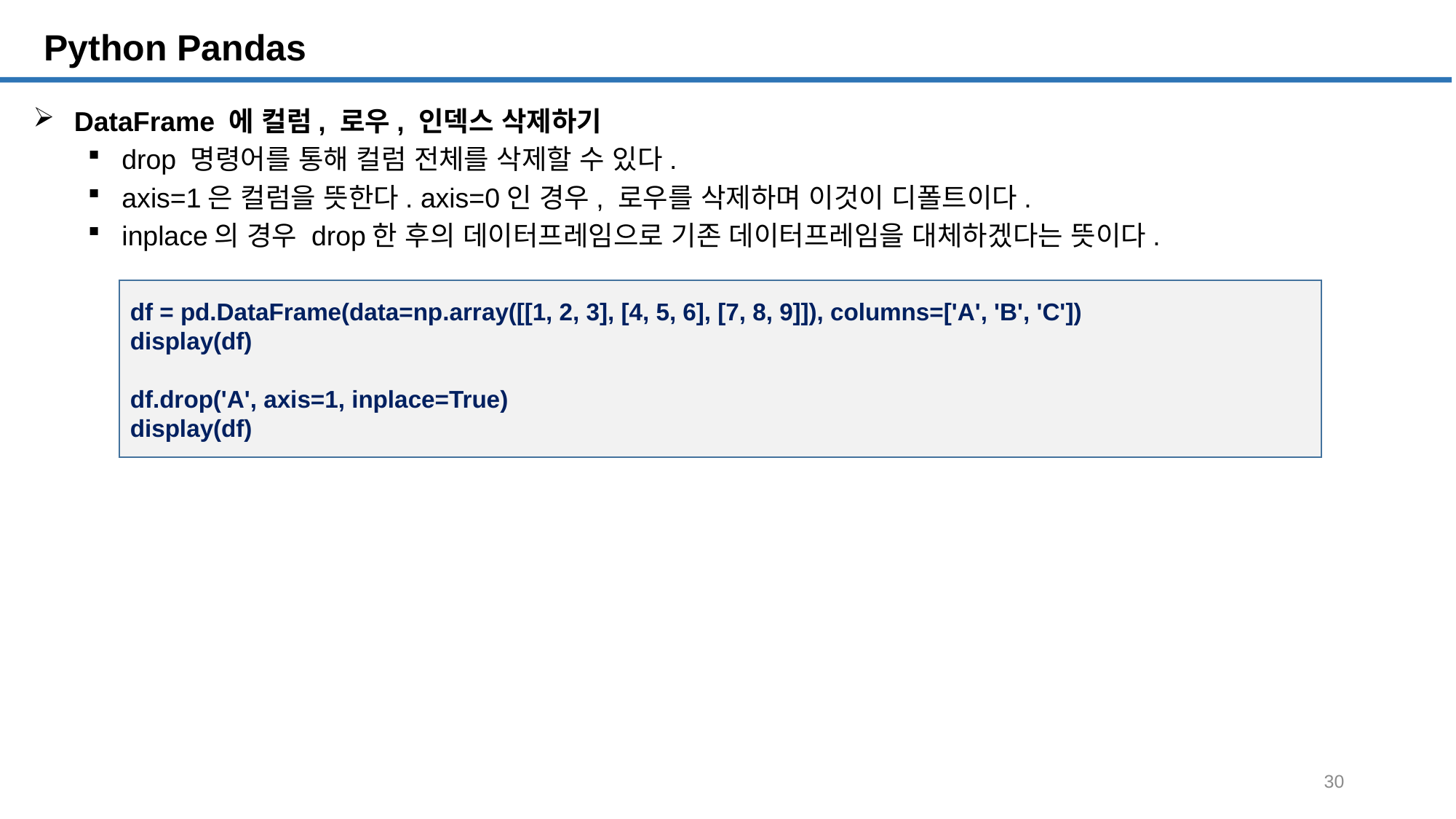

SQL 튜닝 개요
# Python Pandas

DataFrame 에 컬럼, 로우, 인덱스 삭제하기
drop 명령어를 통해 컬럼 전체를 삭제할 수 있다.
axis=1은 컬럼을 뜻한다. axis=0인 경우, 로우를 삭제하며 이것이 디폴트이다.
inplace의 경우 drop한 후의 데이터프레임으로 기존 데이터프레임을 대체하겠다는 뜻이다.
df = pd.DataFrame(data=np.array([[1, 2, 3], [4, 5, 6], [7, 8, 9]]), columns=['A', 'B', 'C'])
display(df)

df.drop('A', axis=1, inplace=True)
display(df)
30